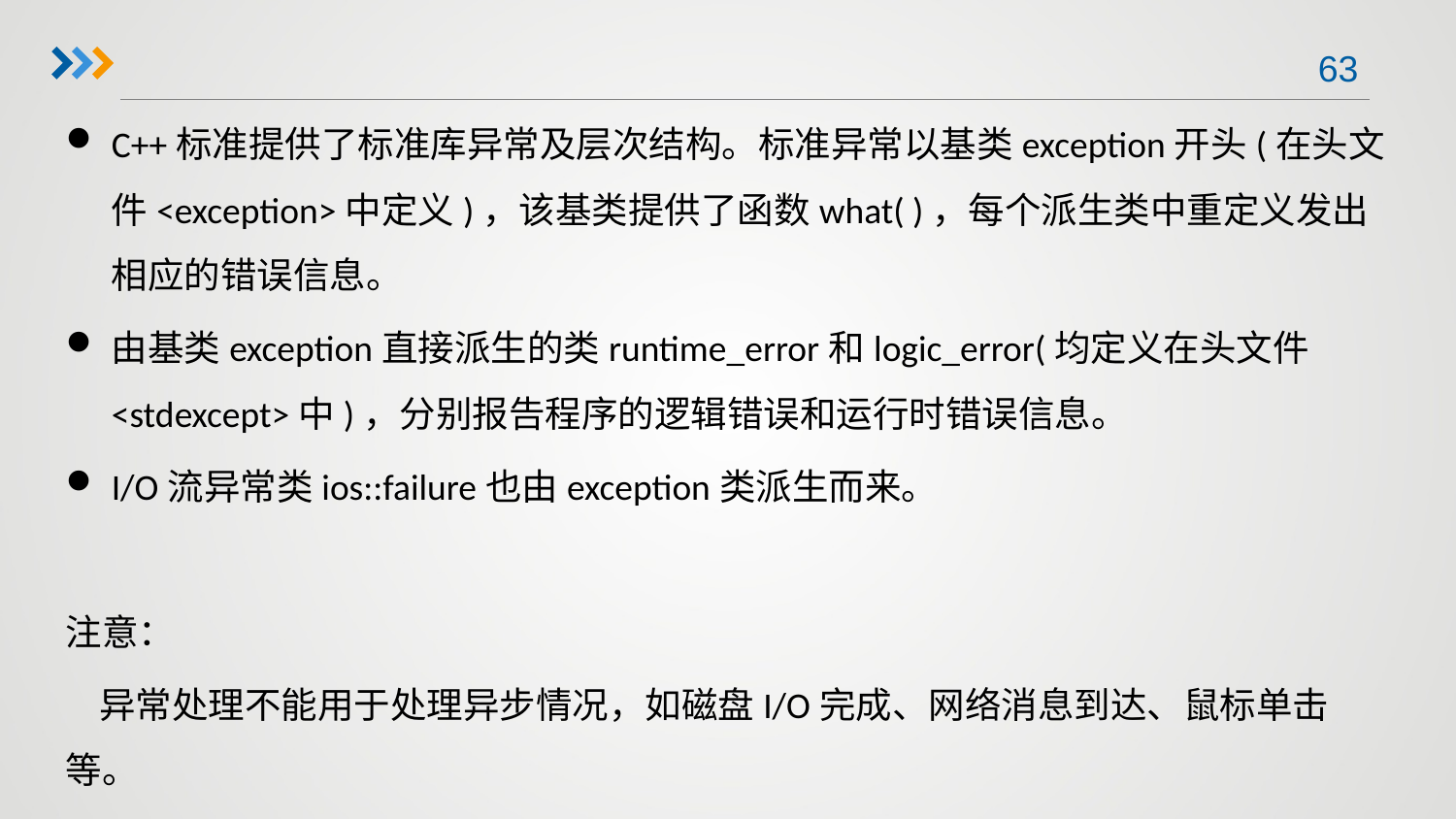

C++标准提供了标准库异常及层次结构。标准异常以基类exception开头(在头文件<exception>中定义)，该基类提供了函数what( )，每个派生类中重定义发出相应的错误信息。
由基类exception直接派生的类runtime_error和logic_error(均定义在头文件<stdexcept>中)，分别报告程序的逻辑错误和运行时错误信息。
I/O流异常类ios::failure也由exception类派生而来。

注意：
   异常处理不能用于处理异步情况，如磁盘I/O完成、网络消息到达、鼠标单击等。